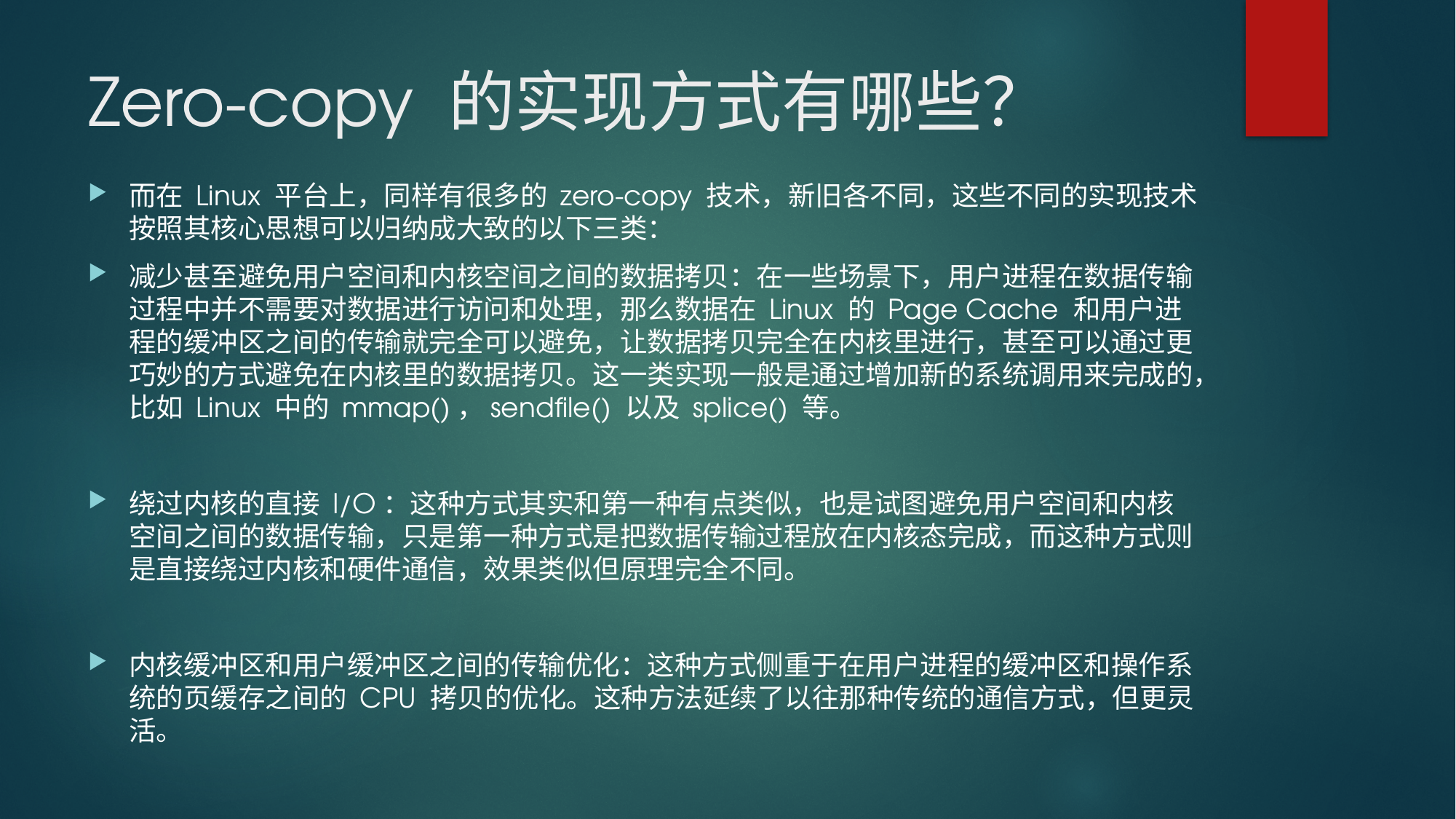

# Zero-copy 的实现方式有哪些？
而在 Linux 平台上，同样有很多的 zero-copy 技术，新旧各不同，这些不同的实现技术按照其核心思想可以归纳成大致的以下三类：
减少甚至避免用户空间和内核空间之间的数据拷贝：在一些场景下，用户进程在数据传输过程中并不需要对数据进行访问和处理，那么数据在 Linux 的 Page Cache 和用户进程的缓冲区之间的传输就完全可以避免，让数据拷贝完全在内核里进行，甚至可以通过更巧妙的方式避免在内核里的数据拷贝。这一类实现一般是通过增加新的系统调用来完成的，比如 Linux 中的 mmap()，sendfile() 以及 splice() 等。

绕过内核的直接 I/O：这种方式其实和第一种有点类似，也是试图避免用户空间和内核空间之间的数据传输，只是第一种方式是把数据传输过程放在内核态完成，而这种方式则是直接绕过内核和硬件通信，效果类似但原理完全不同。

内核缓冲区和用户缓冲区之间的传输优化：这种方式侧重于在用户进程的缓冲区和操作系统的页缓存之间的 CPU 拷贝的优化。这种方法延续了以往那种传统的通信方式，但更灵活。